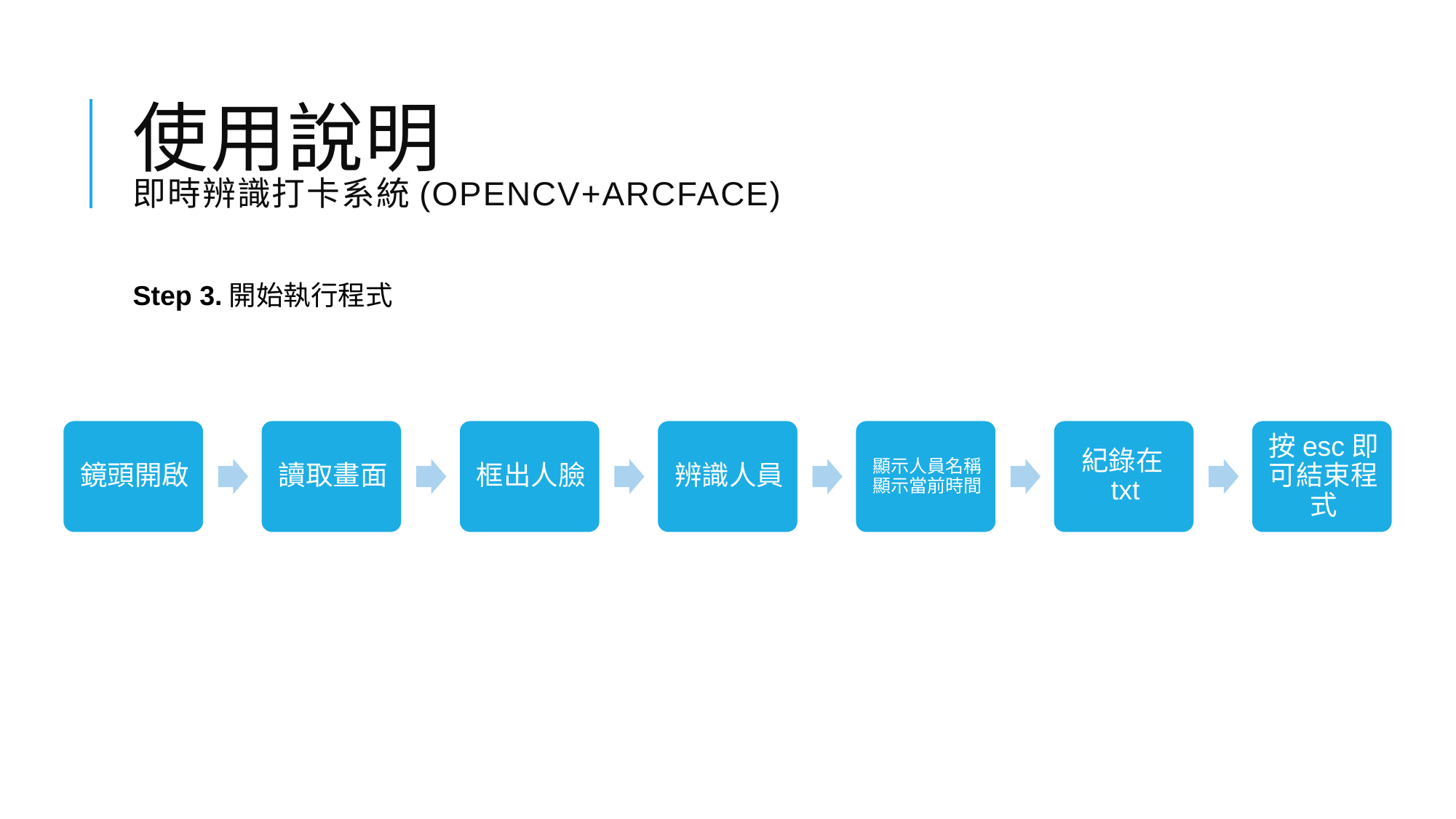

# 使用說明 即時辨識打卡系統(opencv+arcface)
鏡頭開啟

讀取畫面

框出人臉

辨識人員

顯示人員名稱
顯示當前時間

紀錄在txt

按esc即可結束程式
Step 3.開始執行程式